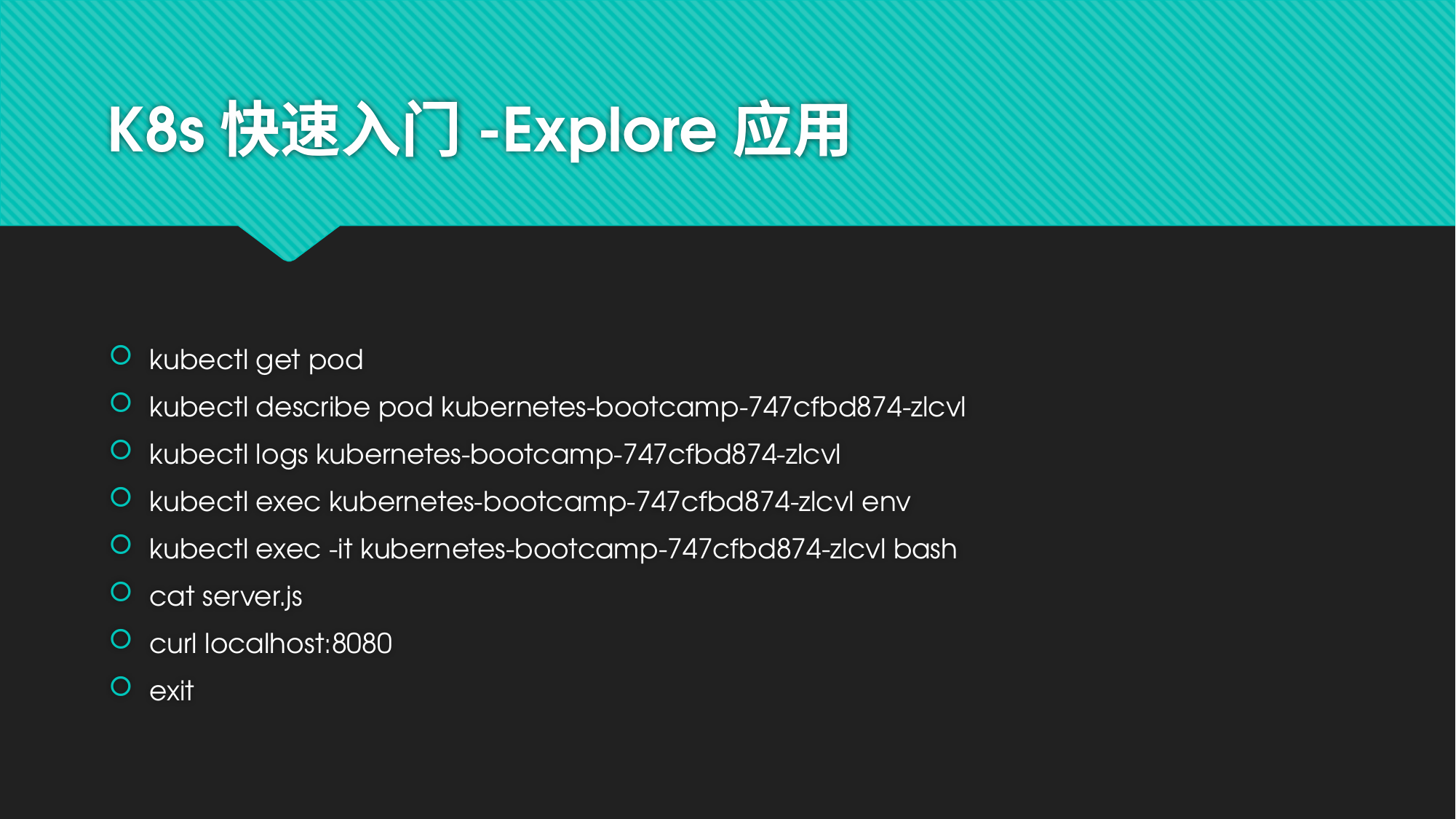

# K8s快速入门-Explore应用
kubectl get pod
kubectl describe pod kubernetes-bootcamp-747cfbd874-zlcvl
kubectl logs kubernetes-bootcamp-747cfbd874-zlcvl
kubectl exec kubernetes-bootcamp-747cfbd874-zlcvl env
kubectl exec -it kubernetes-bootcamp-747cfbd874-zlcvl bash
cat server.js
curl localhost:8080
exit